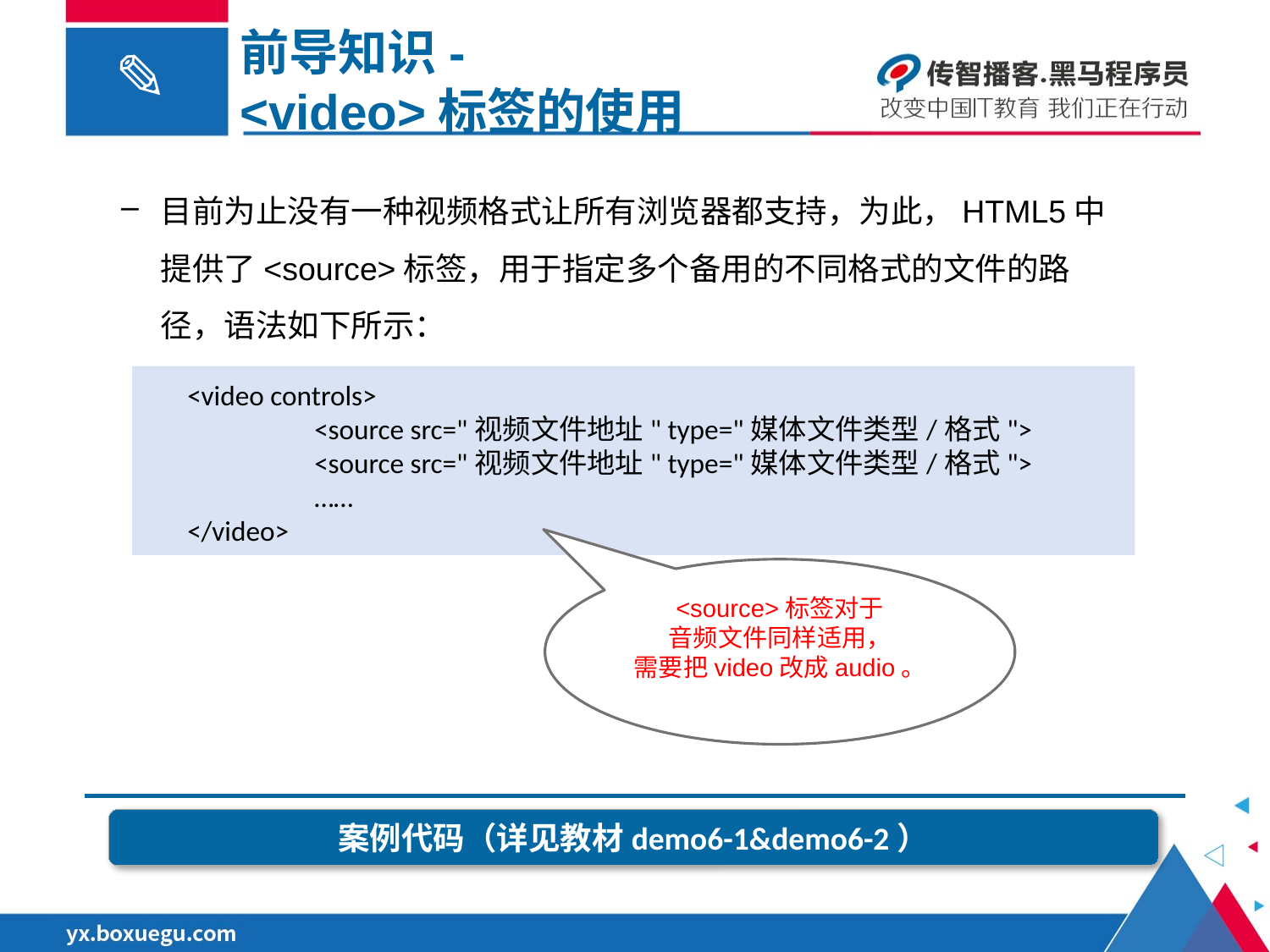

前导知识-
<video>标签的使用
目前为止没有一种视频格式让所有浏览器都支持，为此，HTML5中提供了<source>标签，用于指定多个备用的不同格式的文件的路径，语法如下所示：

<video controls>
	<source src="视频文件地址" type="媒体文件类型/格式">
	<source src="视频文件地址" type="媒体文件类型/格式">
	……
</video>
<source>标签对于
音频文件同样适用，
需要把video改成audio。

案例代码（详见教材demo6-1&demo6-2）